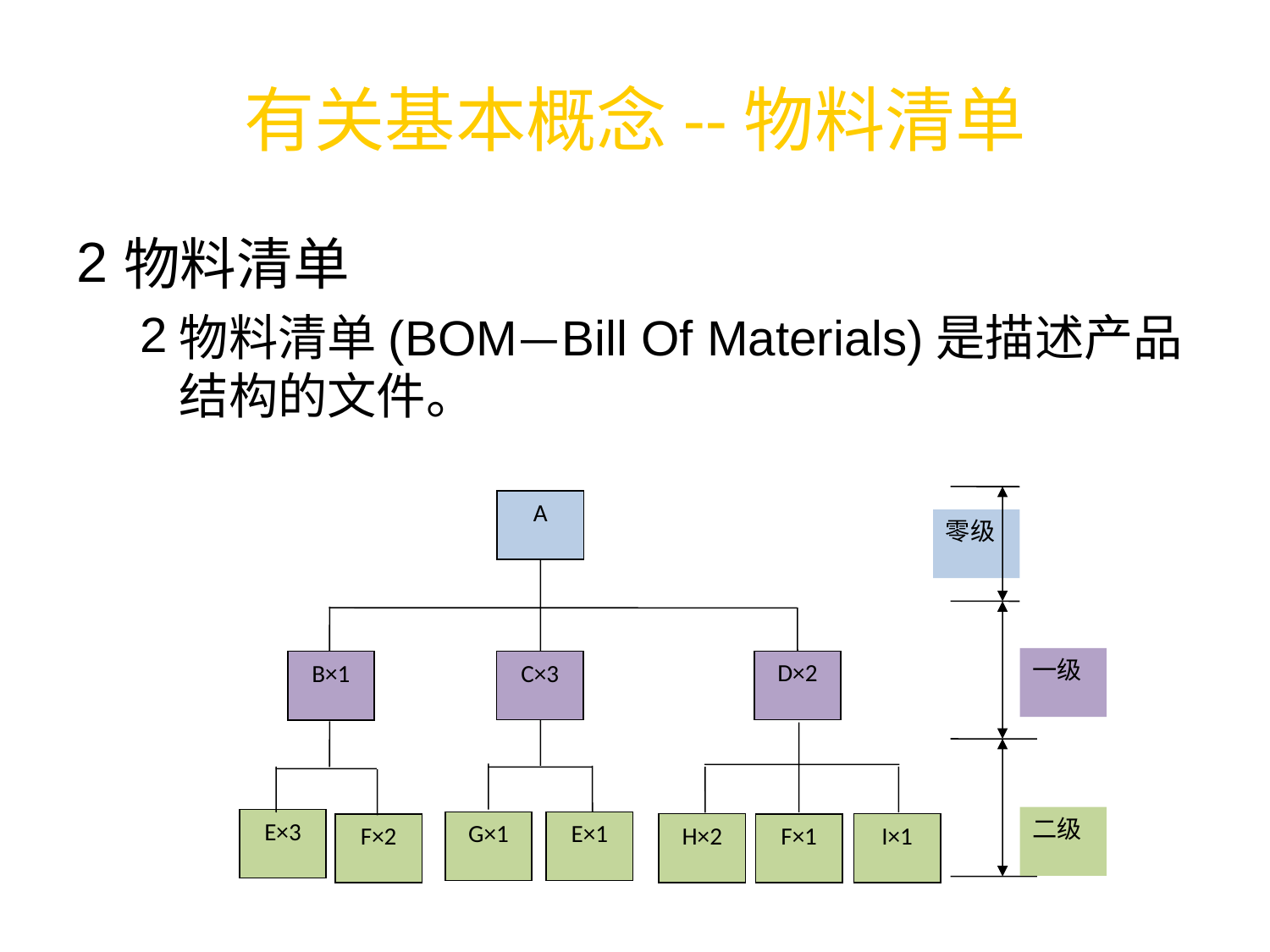

# 有关基本概念--物料清单
物料清单
物料清单(BOM—Bill Of Materials)是描述产品结构的文件。

零级

一级

二级

A

D×2

I×1
H×2
F×1
C×3

G×1
E×1
B×1

E×3
F×2